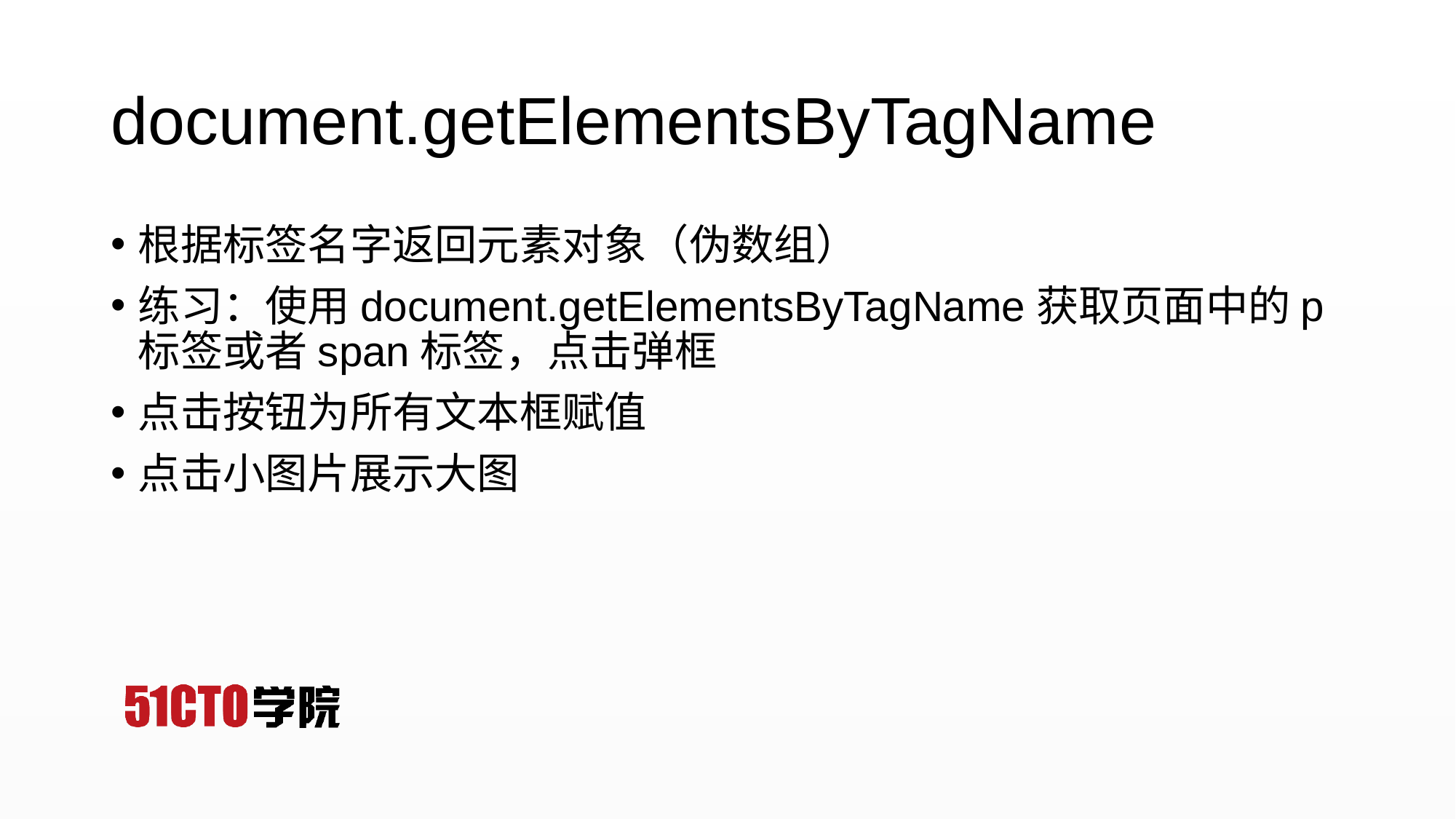

# document.getElementsByTagName
根据标签名字返回元素对象（伪数组）
练习：使用document.getElementsByTagName获取页面中的p标签或者span标签，点击弹框
点击按钮为所有文本框赋值
点击小图片展示大图